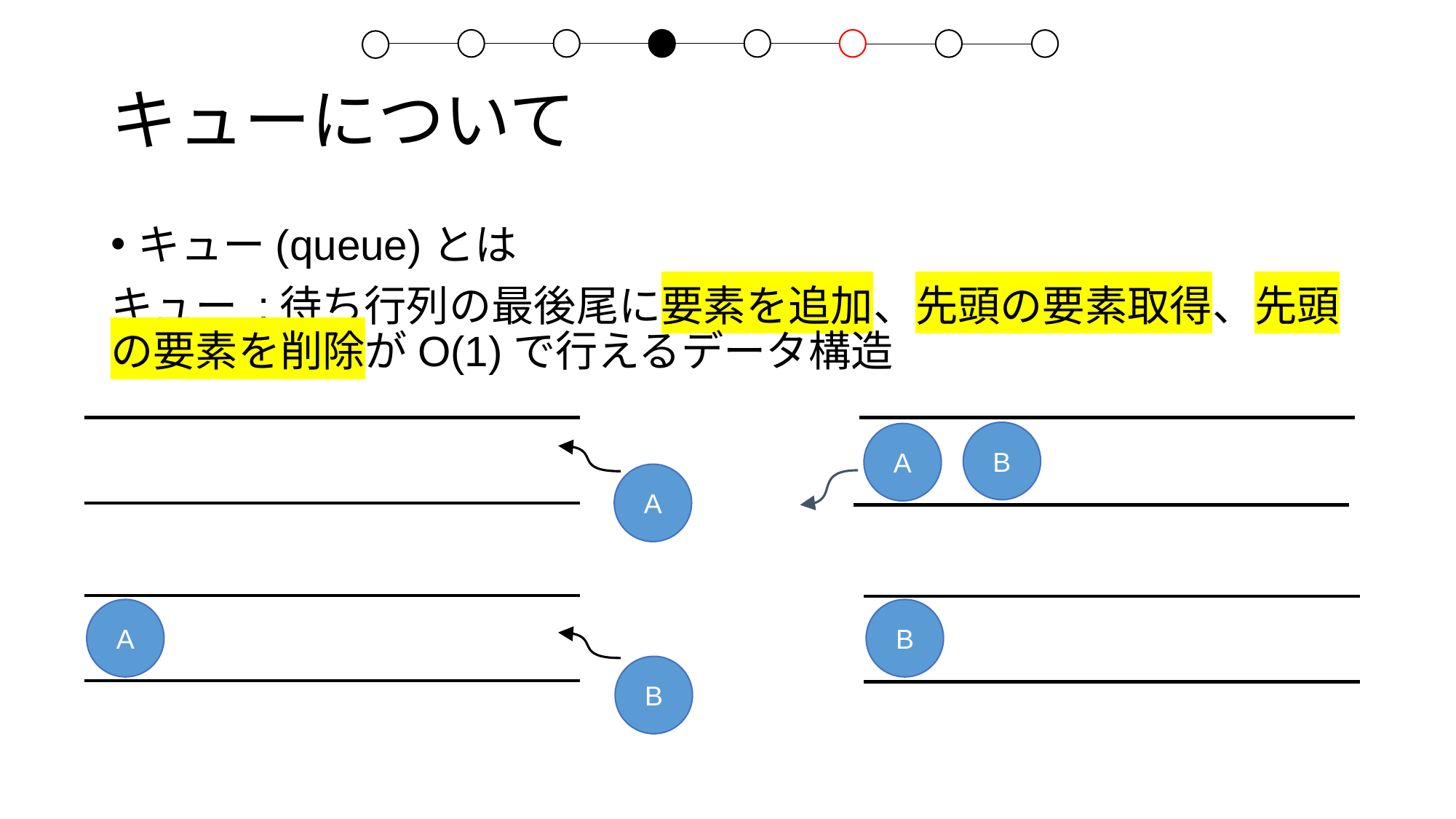

# キューについて
キュー(queue)とは
キュー :待ち行列の最後尾に要素を追加、先頭の要素取得、先頭の要素を削除がO(1)で行えるデータ構造

B
A
A
A
B
B